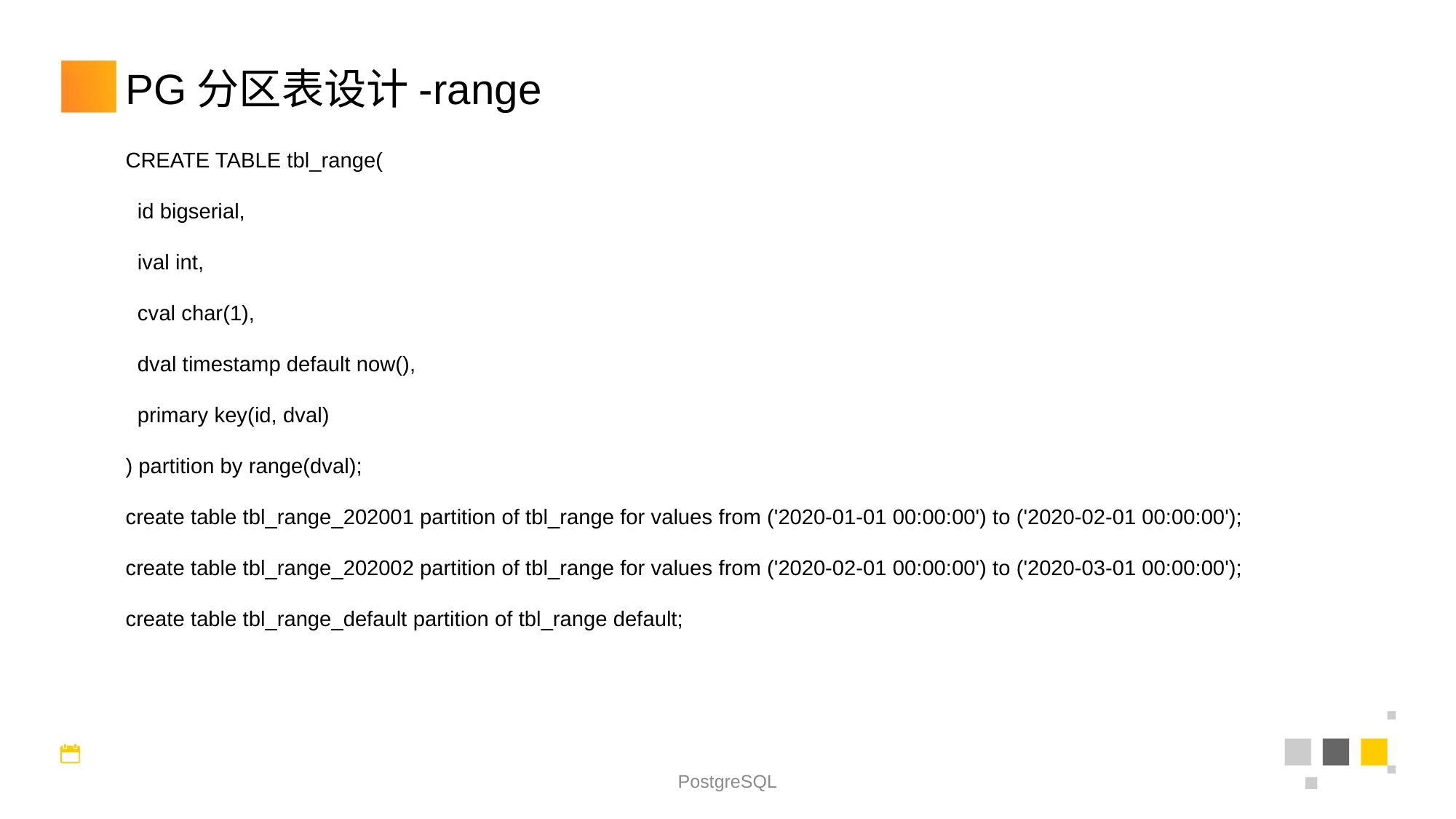

PG分区表设计-range
CREATE TABLE tbl_range(
  id bigserial,
  ival int,
  cval char(1),
  dval timestamp default now(),
  primary key(id, dval)
) partition by range(dval);
create table tbl_range_202001 partition of tbl_range for values from ('2020-01-01 00:00:00') to ('2020-02-01 00:00:00');
create table tbl_range_202002 partition of tbl_range for values from ('2020-02-01 00:00:00') to ('2020-03-01 00:00:00');
create table tbl_range_default partition of tbl_range default;

PostgreSQL
8